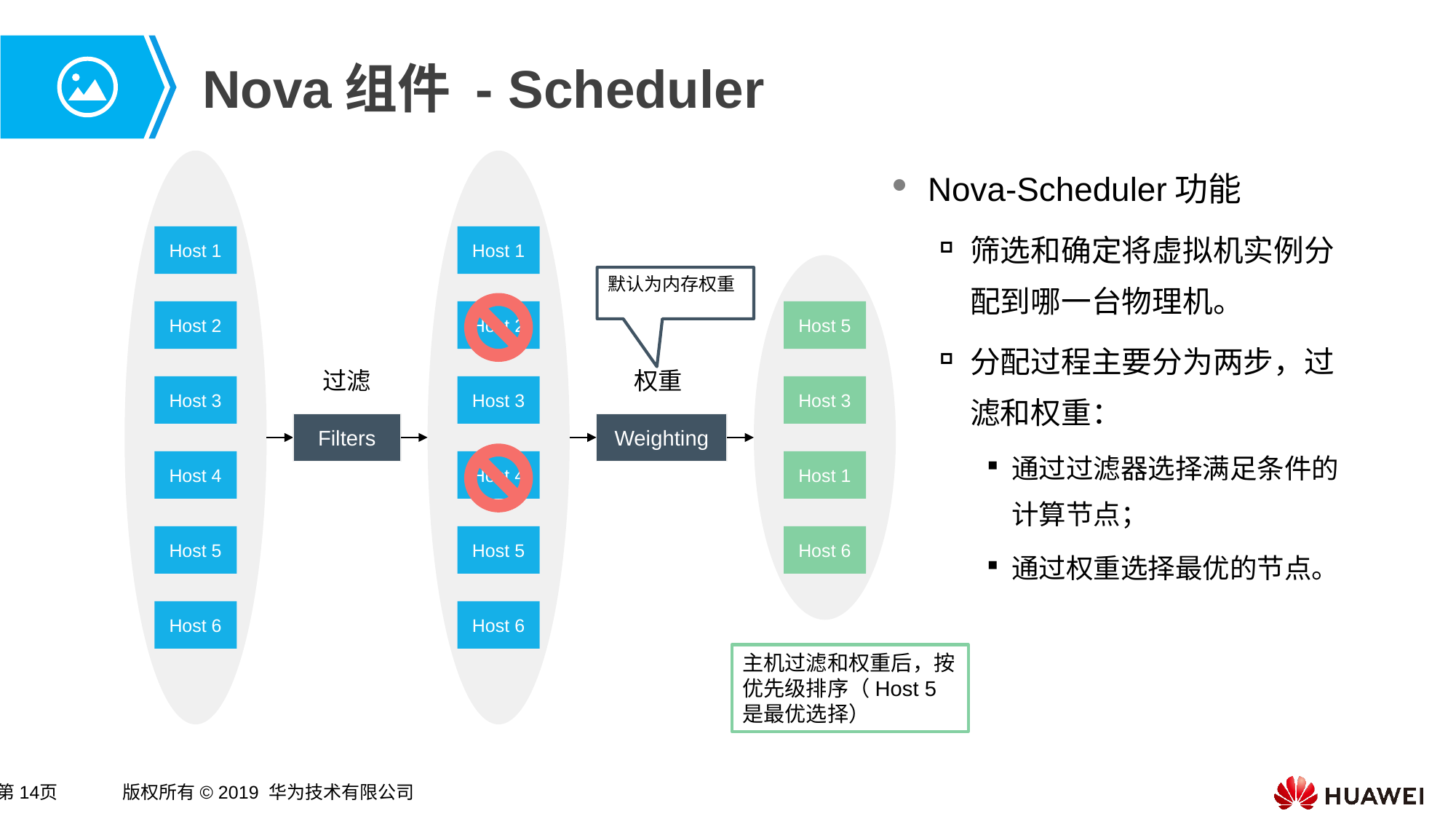

# Nova组件 - Scheduler
Nova-Scheduler功能
筛选和确定将虚拟机实例分配到哪一台物理机。
分配过程主要分为两步，过滤和权重：
通过过滤器选择满足条件的计算节点；
通过权重选择最优的节点。

Host 1
Host 2
Host 3
Host 4
Host 5
Host 6

Host 1
Host 2
Host 3
Host 4
Host 5
Host 6

Host 5
Host 3
Host 1
Host 6
默认为内存权重

过滤
权重
Filters
Weighting

主机过滤和权重后，按优先级排序（Host 5是最优选择）